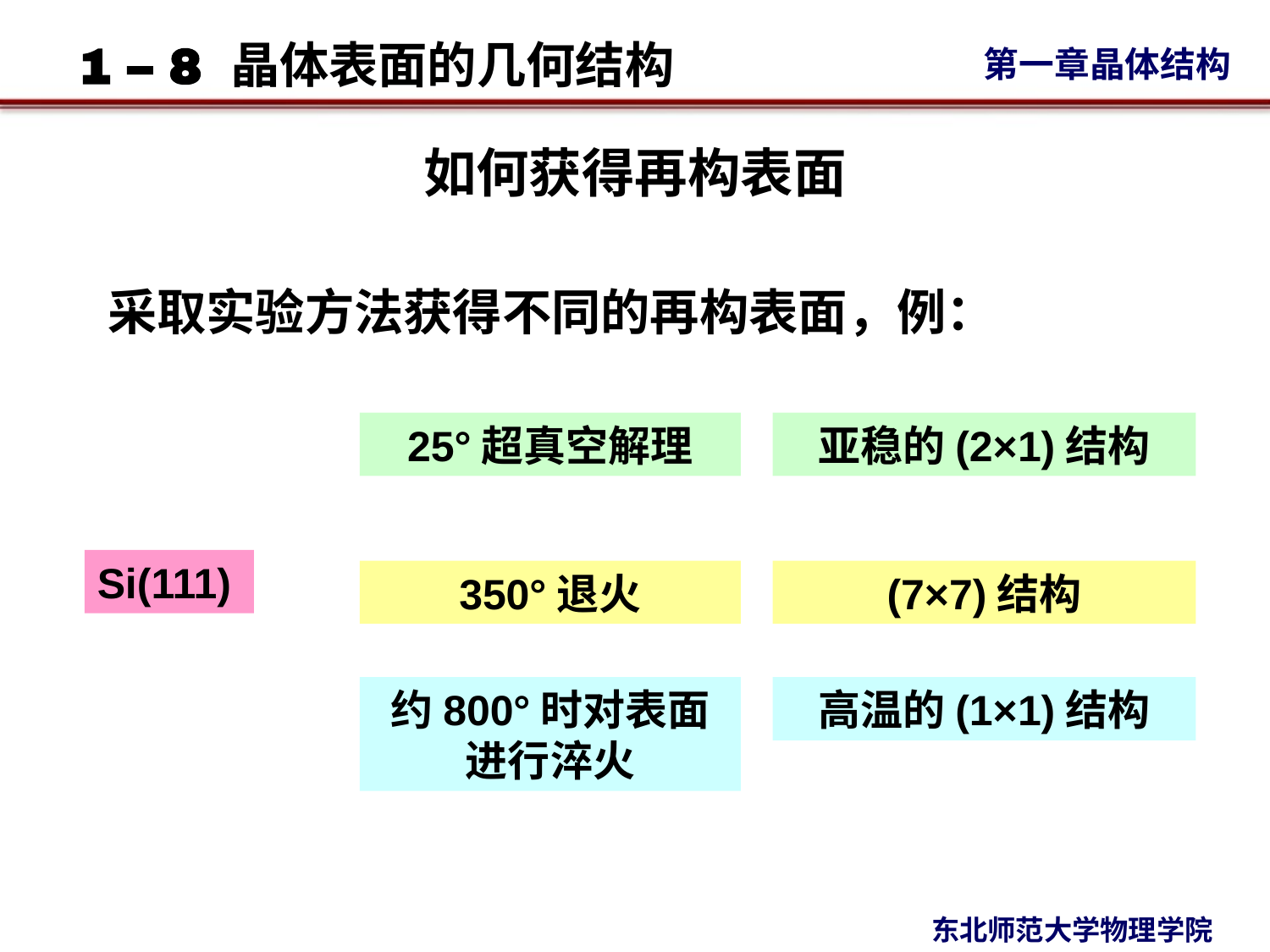

# 如何获得再构表面
采取实验方法获得不同的再构表面，例：
25°超真空解理
亚稳的(2×1)结构
Si(111)
350°退火
(7×7)结构
约800°时对表面进行淬火
高温的(1×1)结构